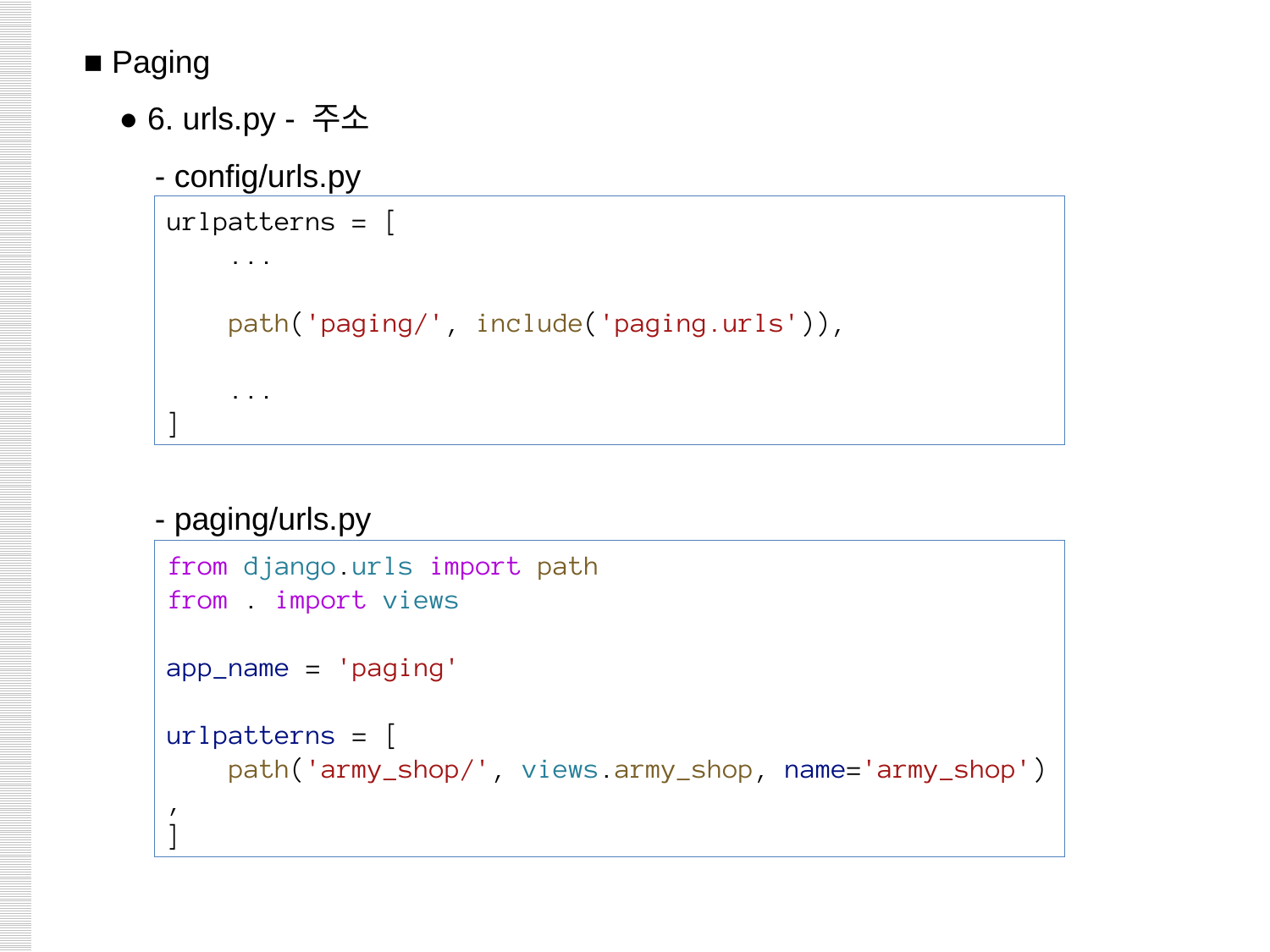

■ Paging
    ● 6. urls.py - 주소
        - config/urls.py

        - paging/urls.py
urlpatterns = [
    ...

    path('paging/', include('paging.urls')),

    ...
]
from django.urls import path
from . import views
app_name = 'paging'
urlpatterns = [
    path('army_shop/', views.army_shop, name='army_shop'),
]